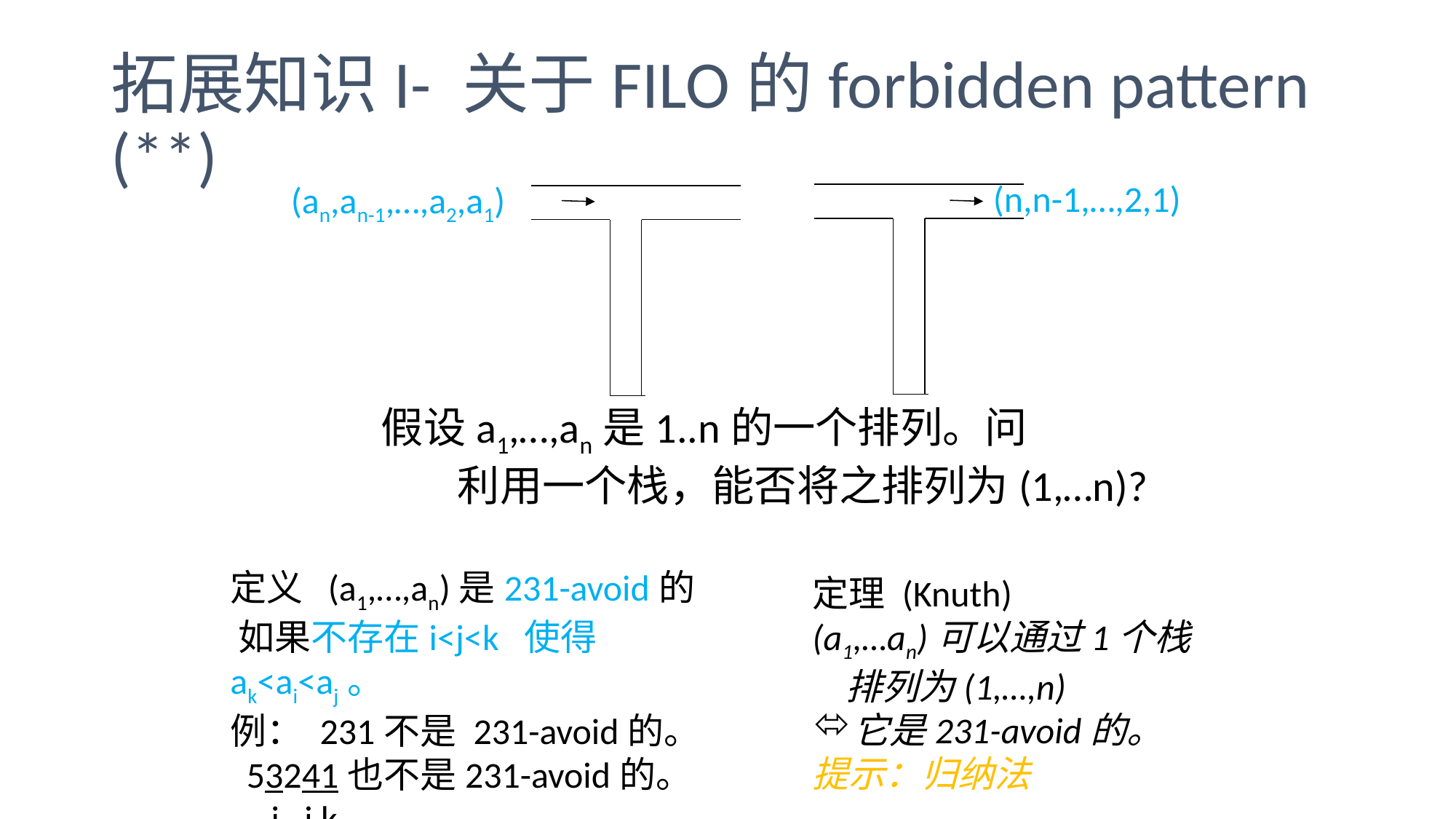

# 拓展知识I- 关于FILO的forbidden pattern (**)
(n,n-1,…,2,1)
(an,an-1,…,a2,a1)
假设a1,…,an是1..n的一个排列。问
       利用一个栈，能否将之排列为(1,…n)?
定义  (a1,…,an)是231-avoid的
 如果不存在i<j<k  使得 ak<ai<aj。
例： 231不是 231-avoid的。
  53241也不是231-avoid的。
     i   j k
定理 (Knuth)
(a1,…an)可以通过1个栈
   排列为(1,…,n)
它是231-avoid的。
提示：归纳法